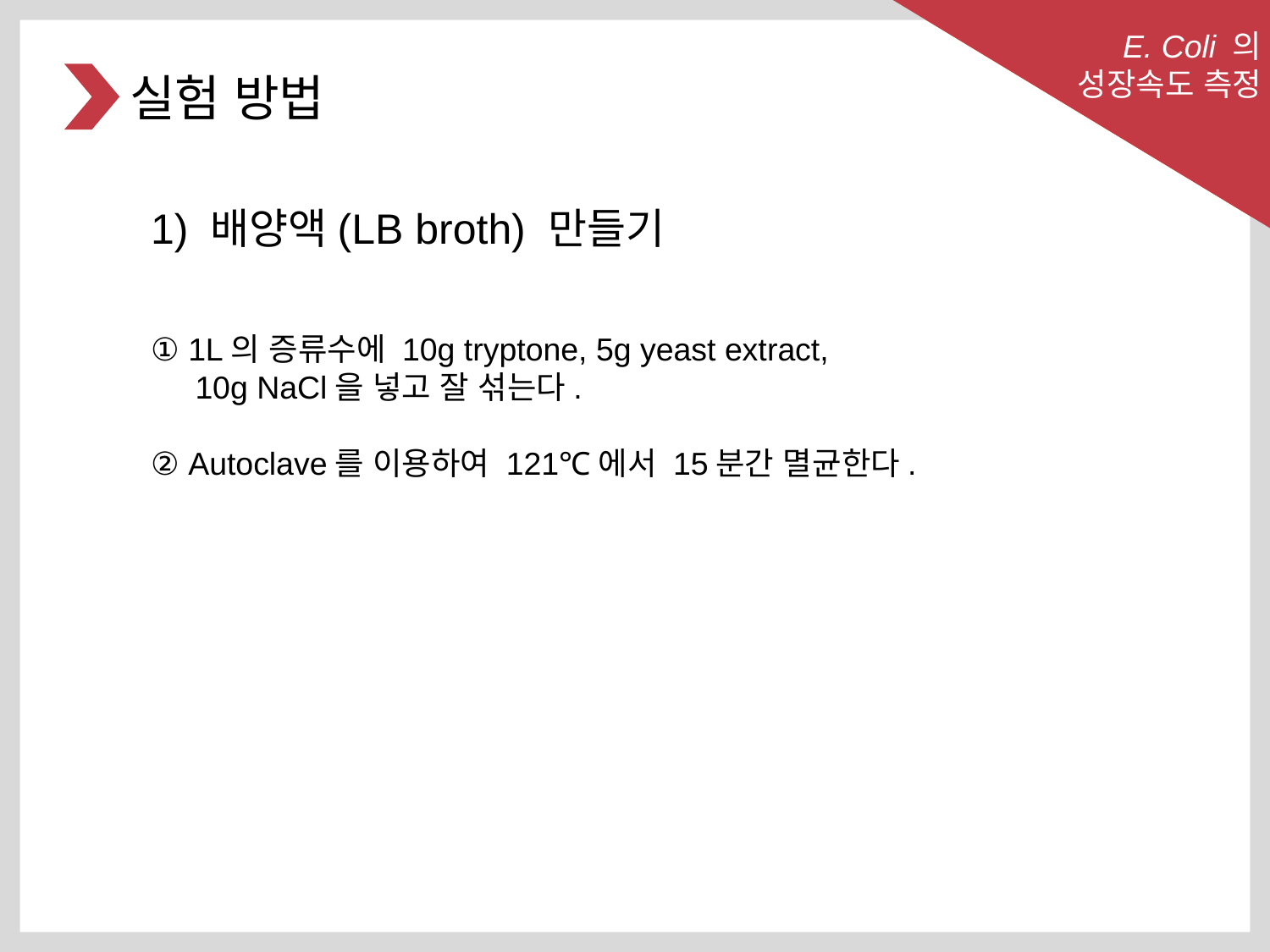

E. Coli 의
성장속도 측정
실험 방법

1) 배양액(LB broth) 만들기

① 1L의 증류수에 10g tryptone, 5g yeast extract,
     10g NaCl을 넣고 잘 섞는다.

② Autoclave를 이용하여 121℃에서 15분간 멸균한다.